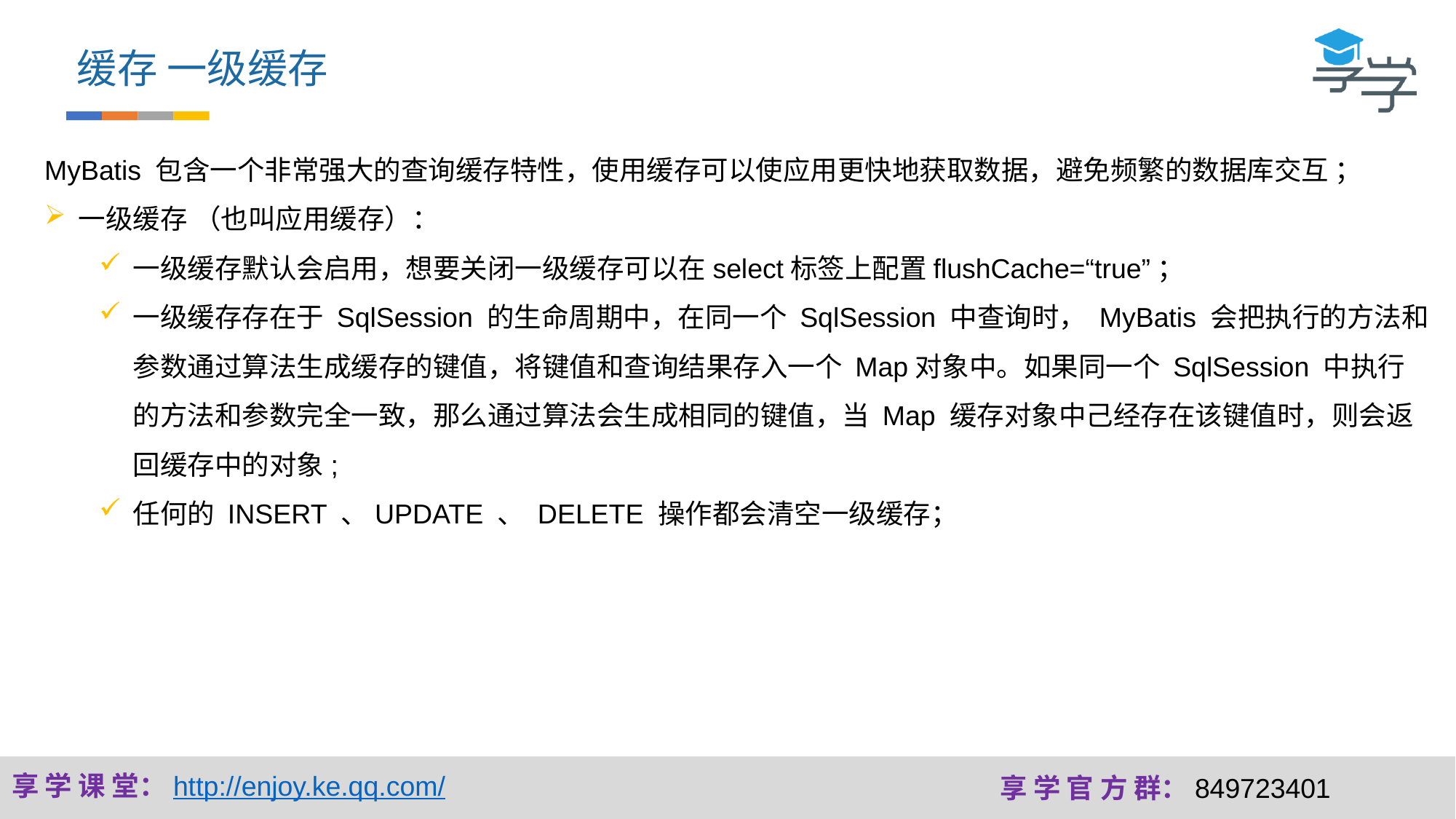

缓存 一级缓存

MyBatis 包含一个非常强大的查询缓存特性，使用缓存可以使应用更快地获取数据，避免频繁的数据库交互 ；
一级缓存 （也叫应用缓存）：
一级缓存默认会启用，想要关闭一级缓存可以在select标签上配置flushCache=“true”；
一级缓存存在于 SqlSession 的生命周期中，在同一个 SqlSession 中查询时， MyBatis 会把执行的方法和参数通过算法生成缓存的键值，将键值和查询结果存入一个 Map对象中。如果同一个 SqlSession 中执行的方法和参数完全一致，那么通过算法会生成相同的键值，当 Map 缓存对象中己经存在该键值时，则会返回缓存中的对象;
任何的 INSERT 、UPDATE 、 DELETE 操作都会清空一级缓存；